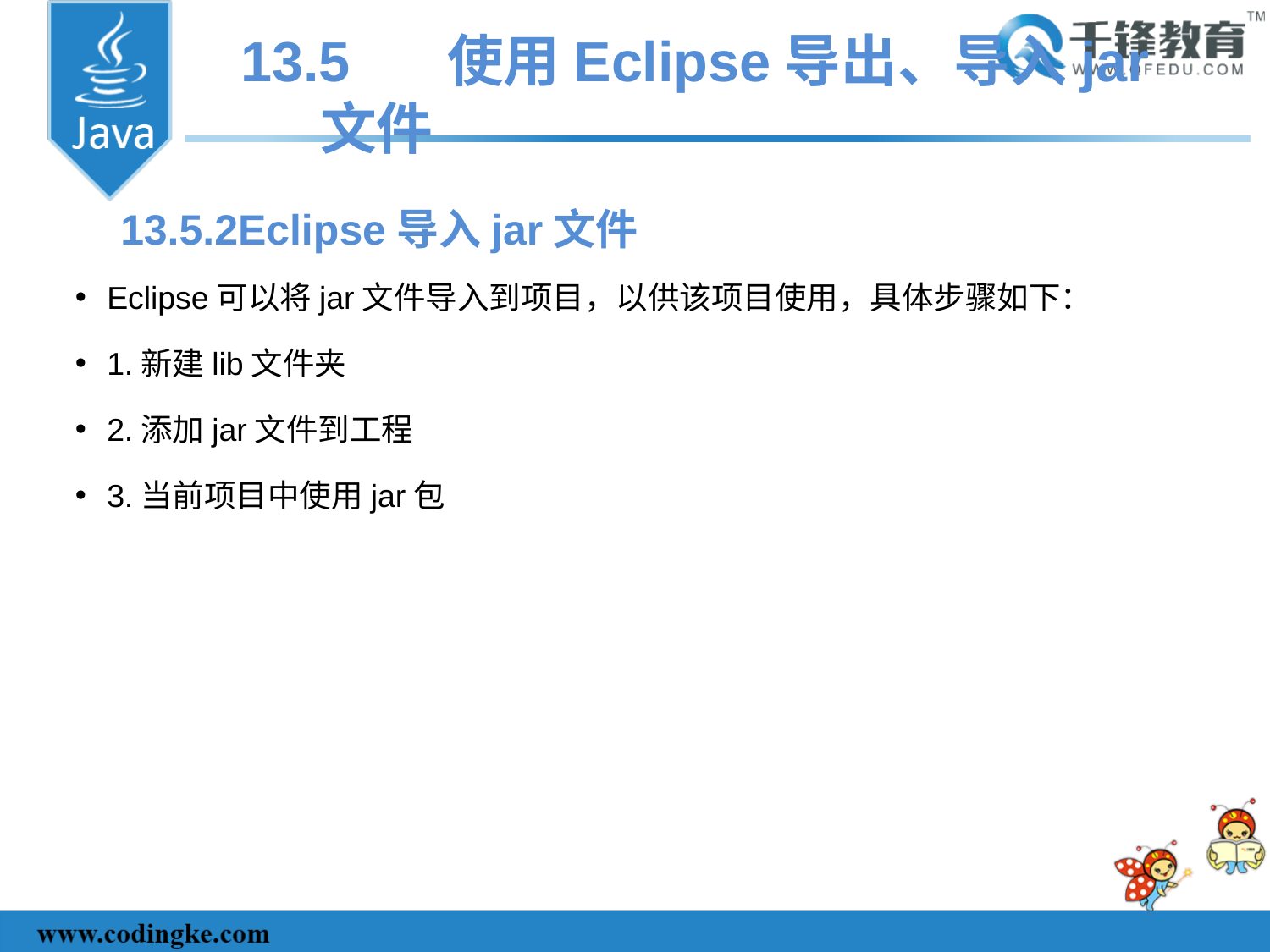

13.5	使用Eclipse导出、导入jar文件
13.5.2Eclipse导入jar文件

Eclipse可以将jar文件导入到项目，以供该项目使用，具体步骤如下：
1.新建lib文件夹
2.添加jar文件到工程
3.当前项目中使用jar包